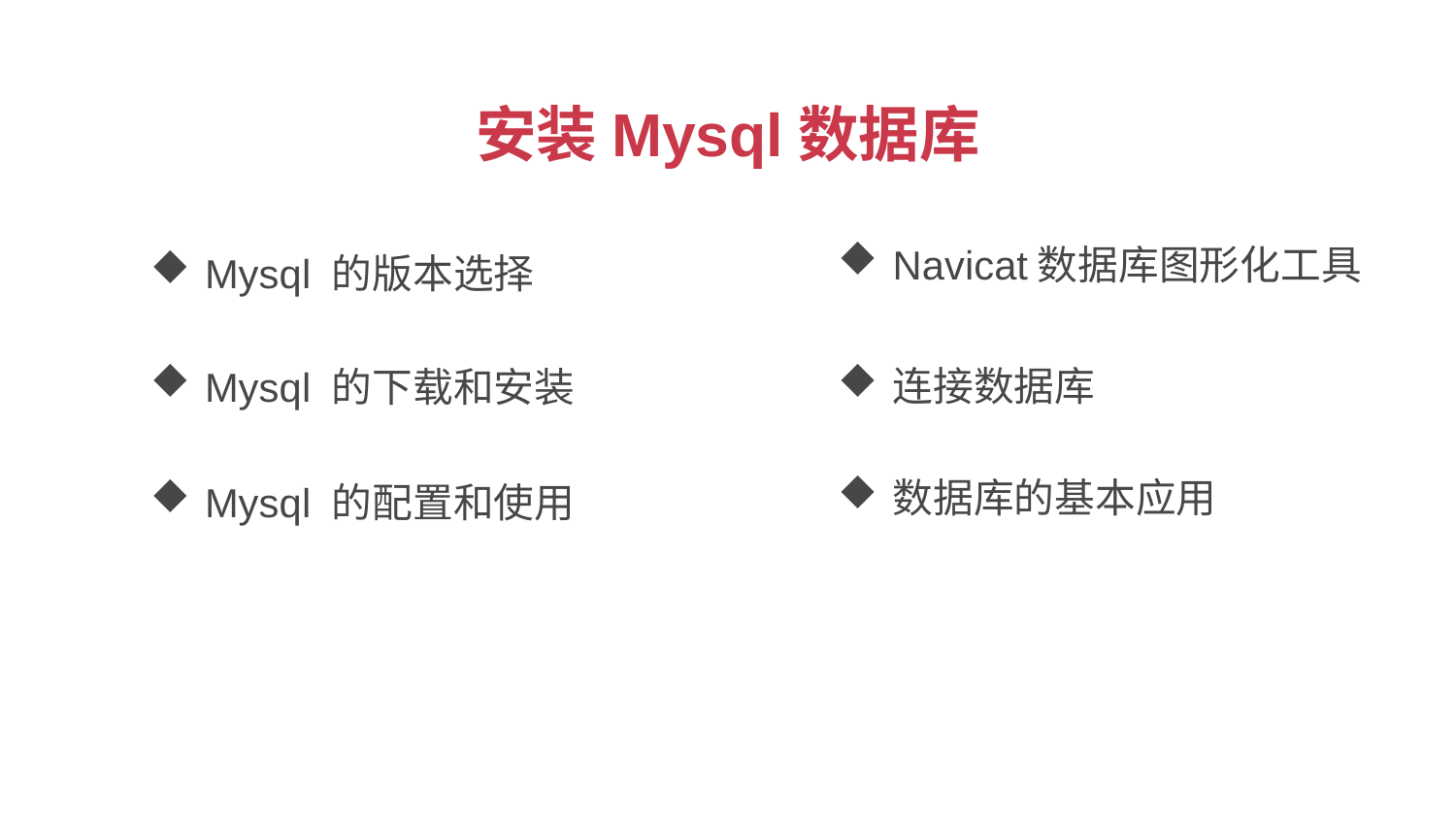

安装Mysql数据库
Navicat数据库图形化工具
Mysql 的版本选择
连接数据库
Mysql 的下载和安装
数据库的基本应用
Mysql 的配置和使用